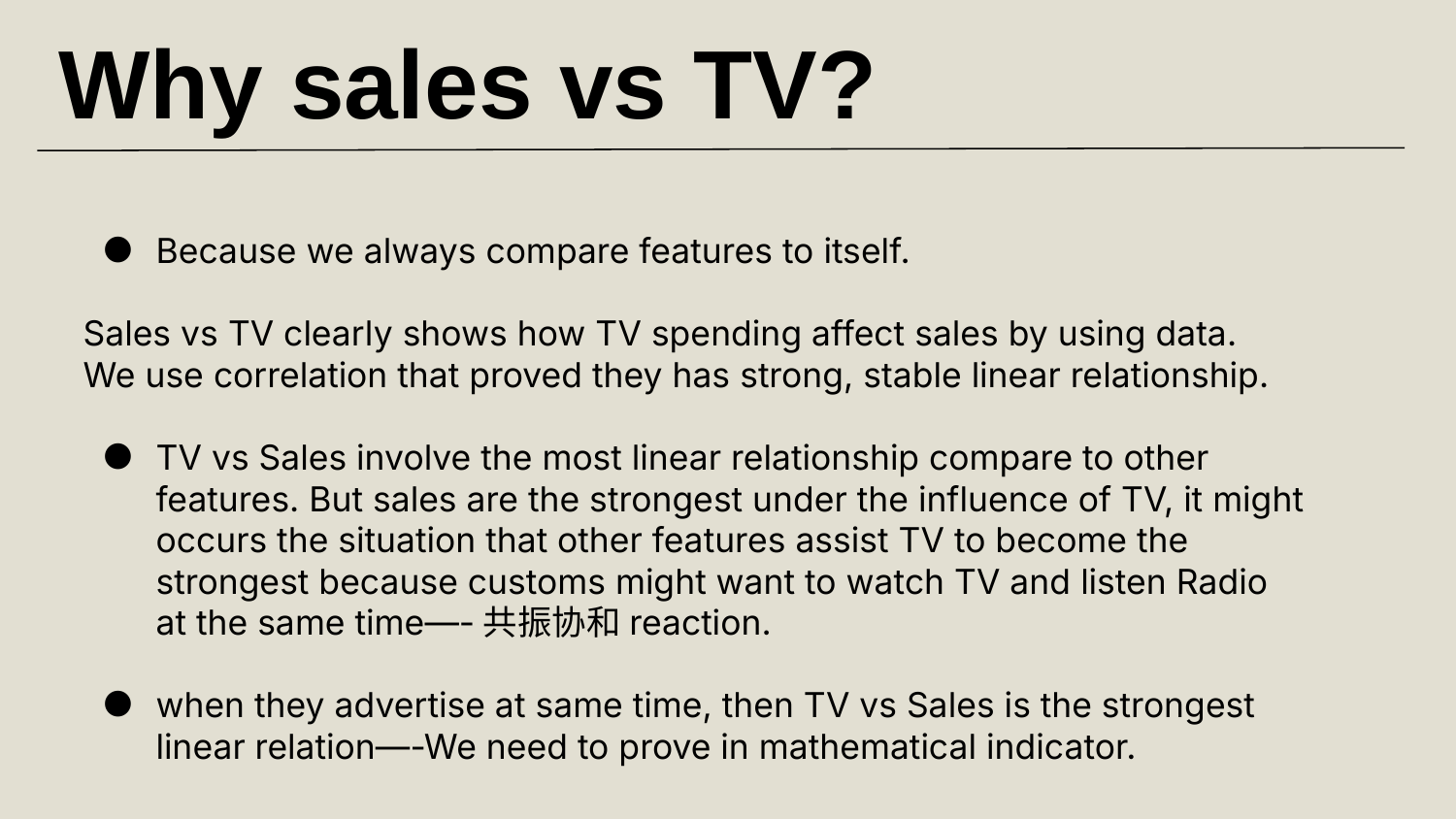

Why sales vs TV?
Because we always compare features to itself.

Sales vs TV clearly shows how TV spending affect sales by using data.
We use correlation that proved they has strong, stable linear relationship.

TV vs Sales involve the most linear relationship compare to other features. But sales are the strongest under the influence of TV, it might occurs the situation that other features assist TV to become the strongest because customs might want to watch TV and listen Radio at the same time—-共振协和reaction.

when they advertise at same time, then TV vs Sales is the strongest linear relation—-We need to prove in mathematical indicator.